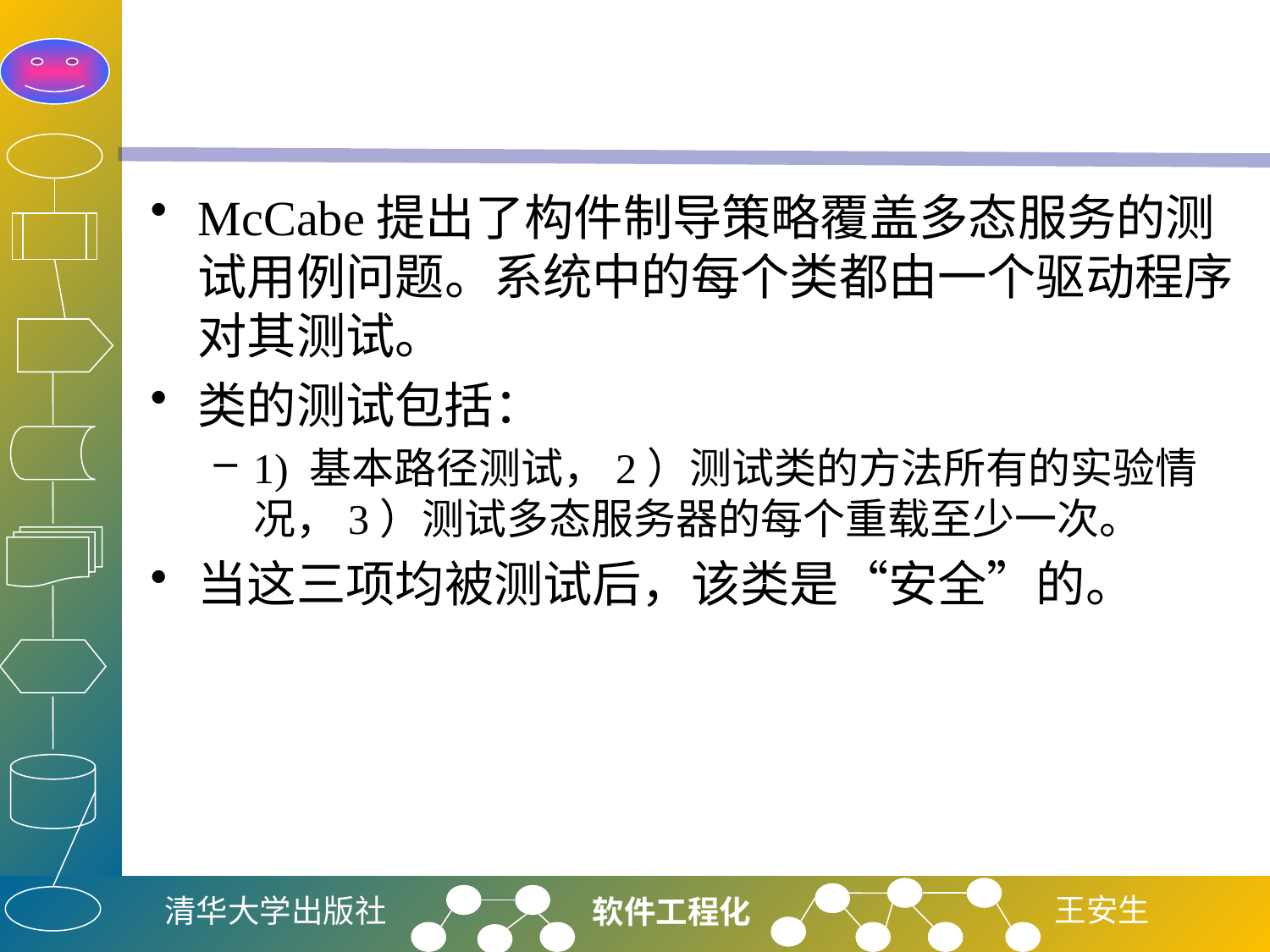

#
McCabe提出了构件制导策略覆盖多态服务的测试用例问题。系统中的每个类都由一个驱动程序对其测试。
类的测试包括：
1) 基本路径测试，2）测试类的方法所有的实验情况，3）测试多态服务器的每个重载至少一次。
当这三项均被测试后，该类是“安全”的。